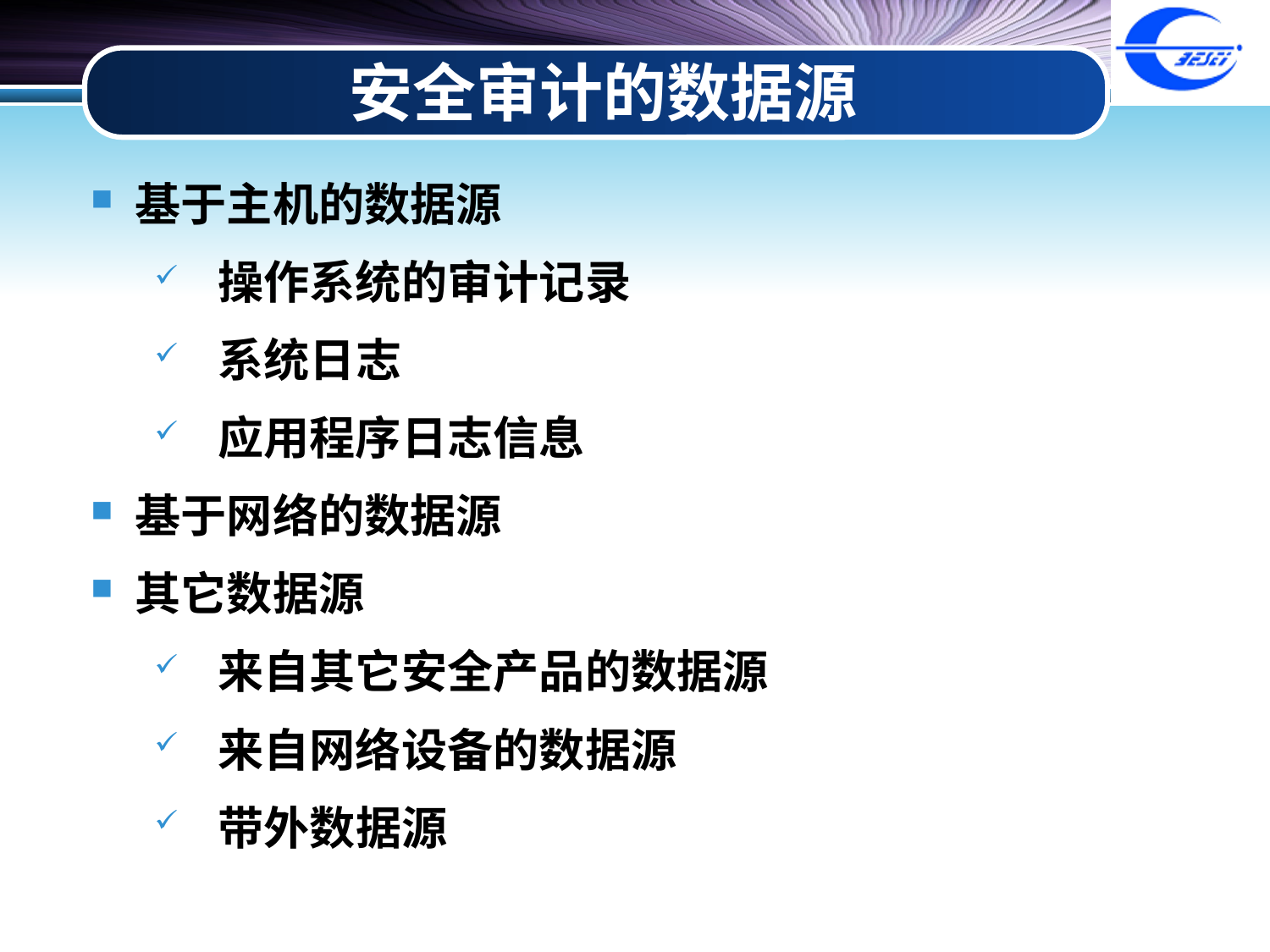

# 安全审计的数据源
 基于主机的数据源
操作系统的审计记录
系统日志
应用程序日志信息
 基于网络的数据源
 其它数据源
来自其它安全产品的数据源
来自网络设备的数据源
带外数据源